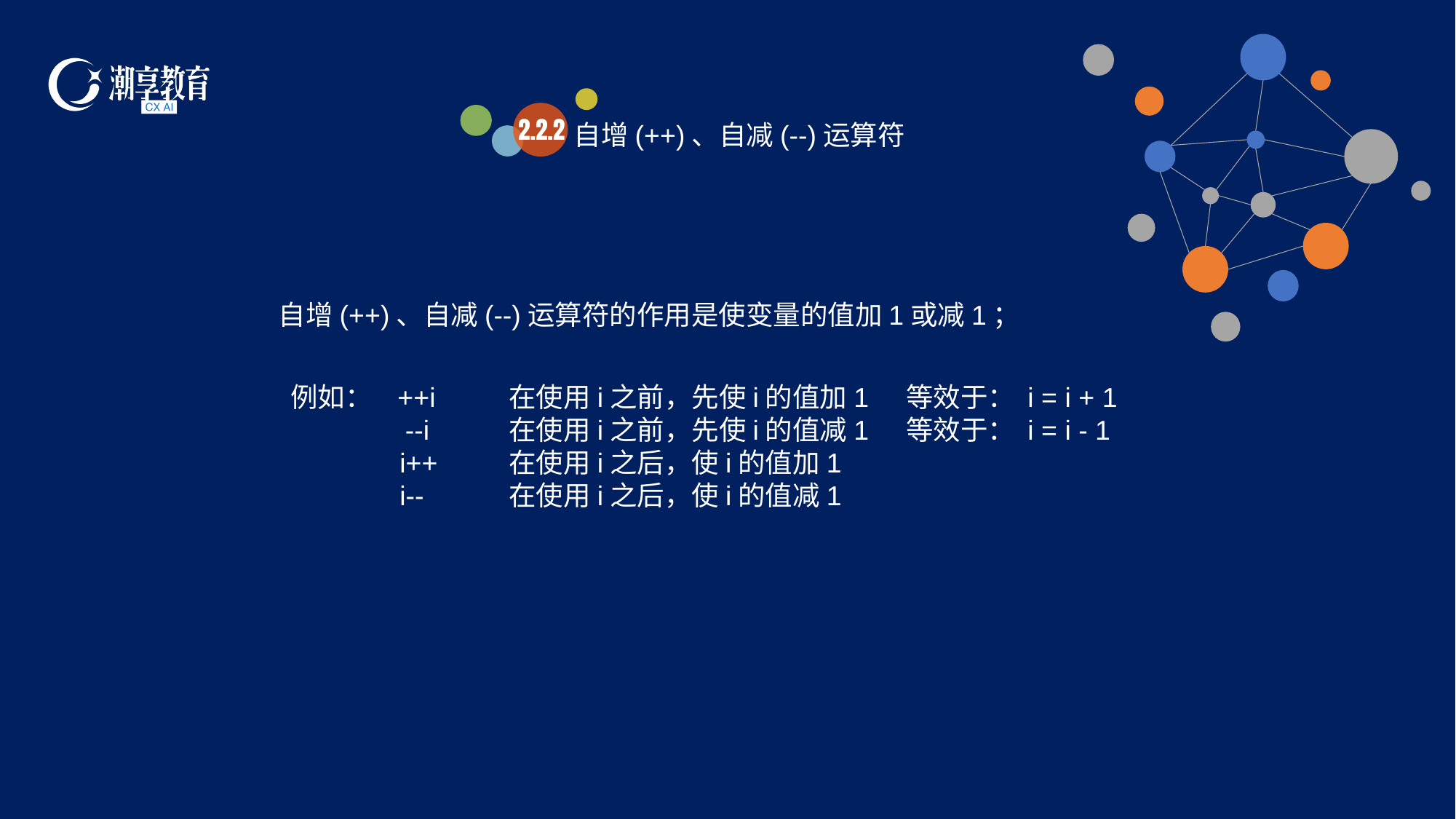

自增(++)、自减(--)运算符
2.2.2

自增(++)、自减(--)运算符的作用是使变量的值加1或减1；
例如：   ++i 	在使用i之前，先使i的值加1    等效于： i = i + 1
               --i	在使用i之前，先使i的值减1    等效于： i = i - 1
	i++	在使用i之后，使i的值加1
	i--	在使用i之后，使i的值减1